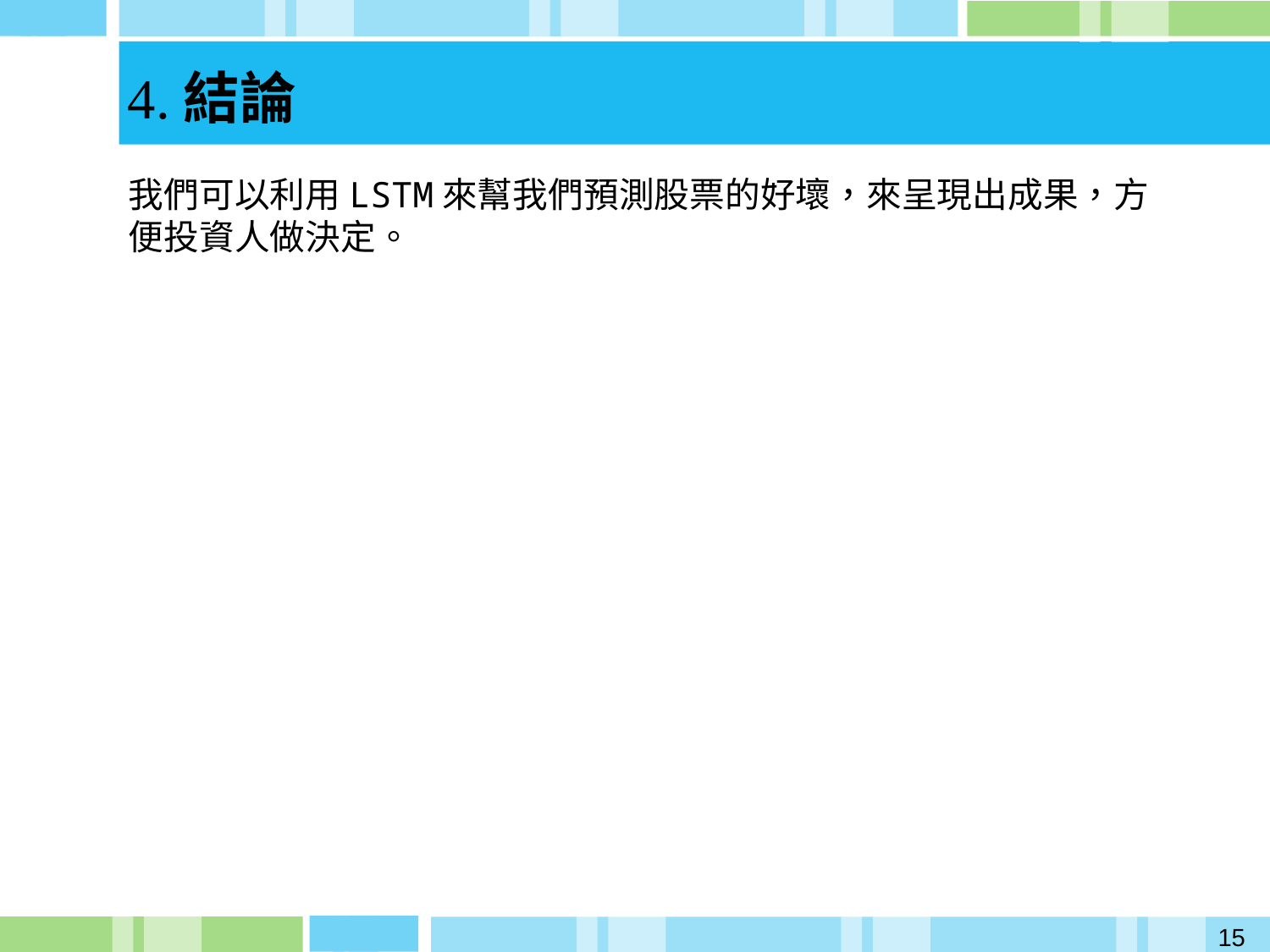

4.結論
我們可以利用LSTM來幫我們預測股票的好壞，來呈現出成果，方便投資人做決定。
15